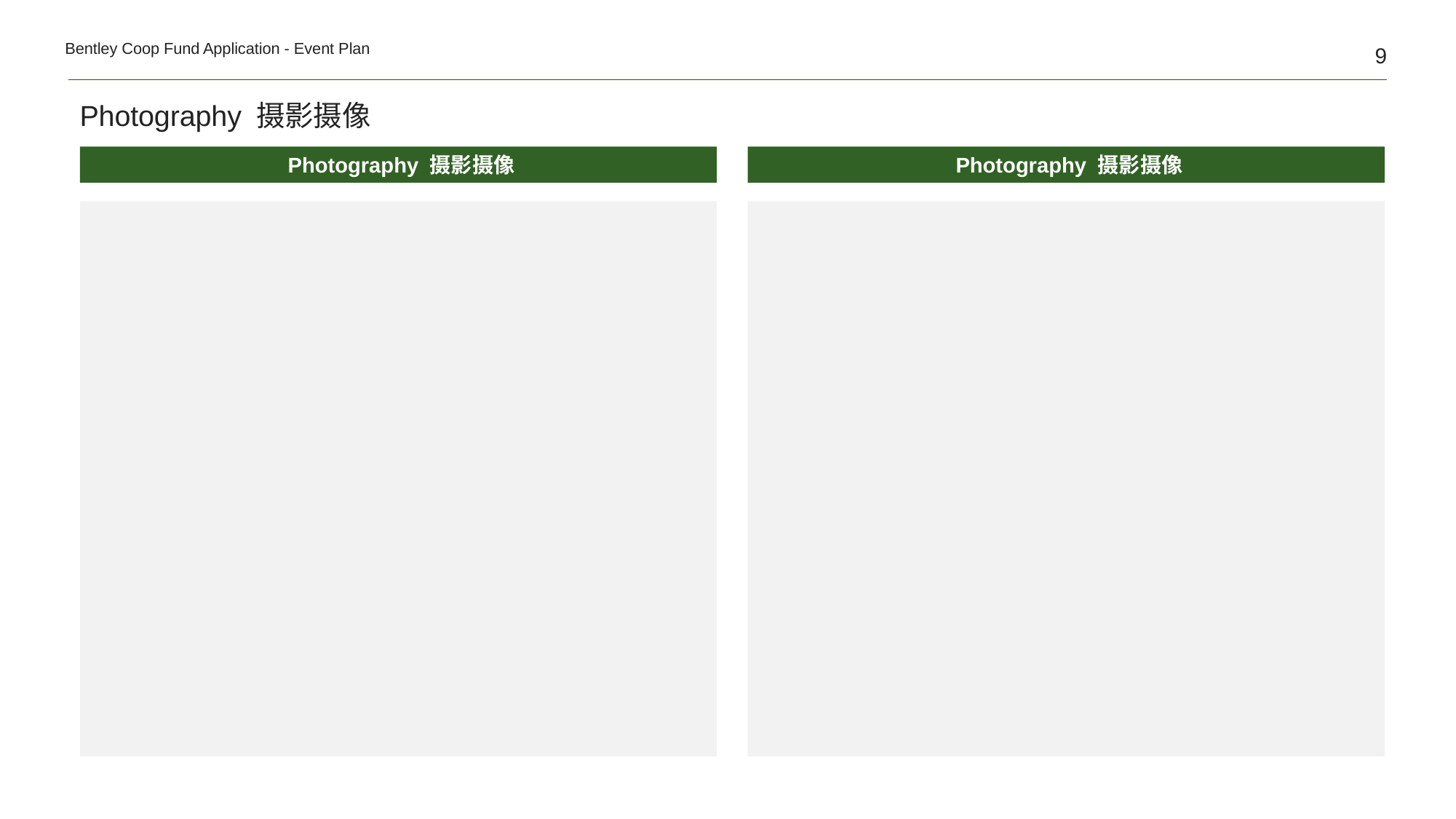

9
Bentley Coop Fund Application - Event Plan
Photography 摄影摄像
 Photography 摄影摄像
 Photography 摄影摄像